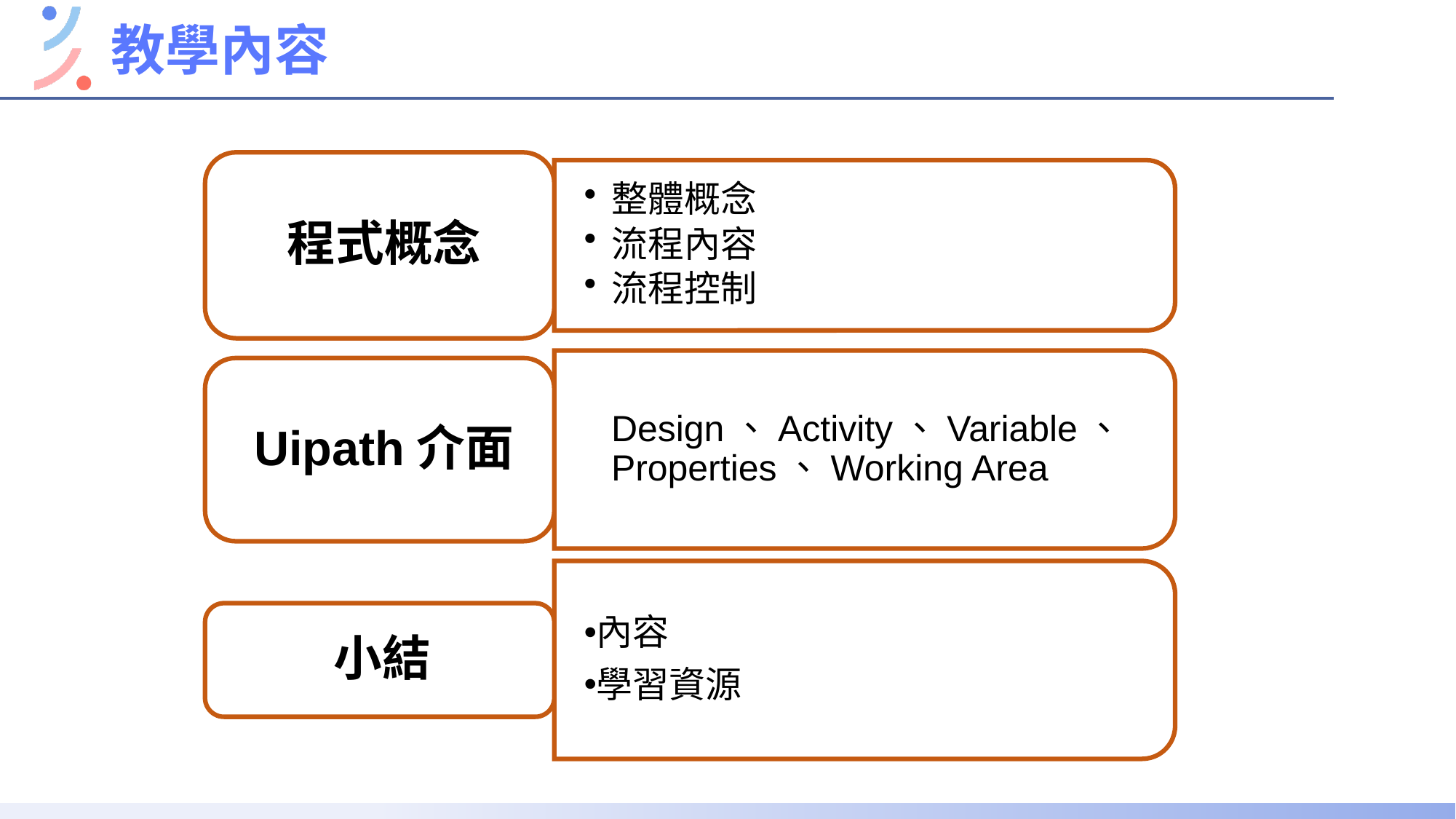

# 教學內容
整體概念
流程內容
流程控制
程式概念
Design、Activity、Variable、Properties、Working Area
Uipath介面
內容
學習資源
小結